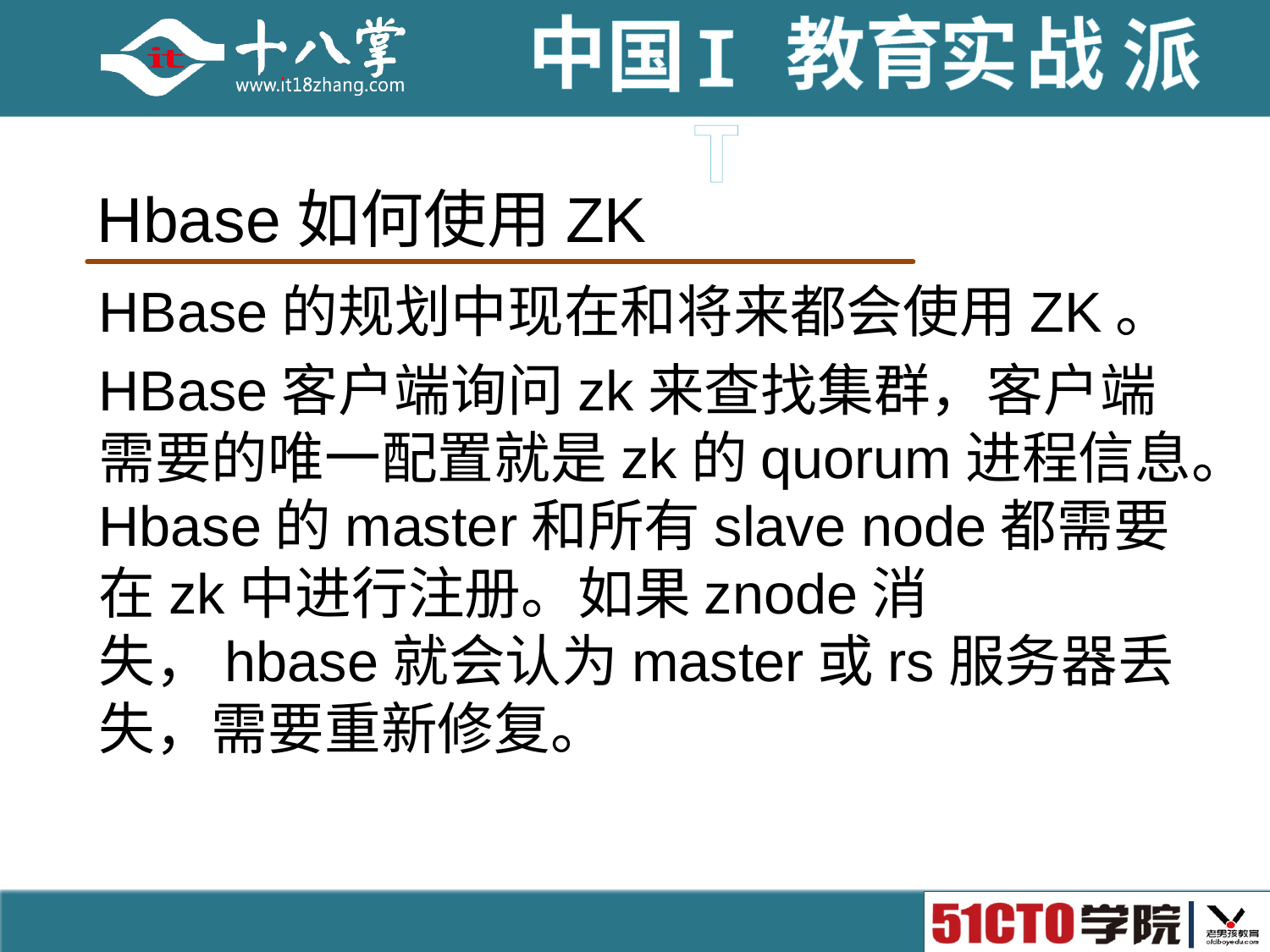

# Hbase如何使用ZK
HBase的规划中现在和将来都会使用ZK。
HBase客户端询问zk来查找集群，客户端需要的唯一配置就是zk的quorum进程信息。Hbase的master和所有slave node都需要在zk中进行注册。如果znode消失，hbase就会认为master或rs服务器丢失，需要重新修复。